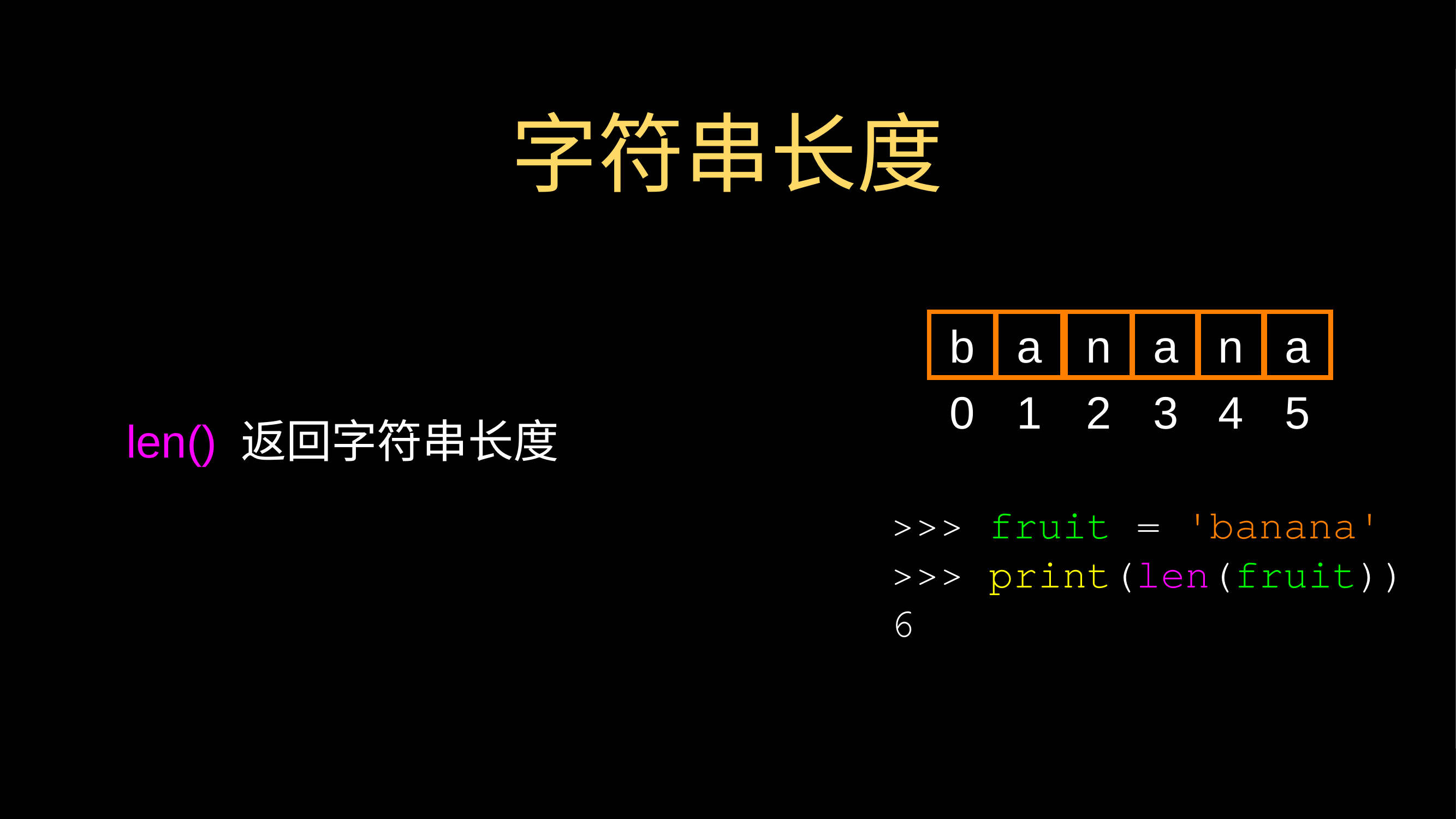

# 字符串长度
len() 返回字符串长度

b

a

n

a

n

a
0
1
2
3
4
5
>>> fruit = 'banana'
>>> print(len(fruit))
6